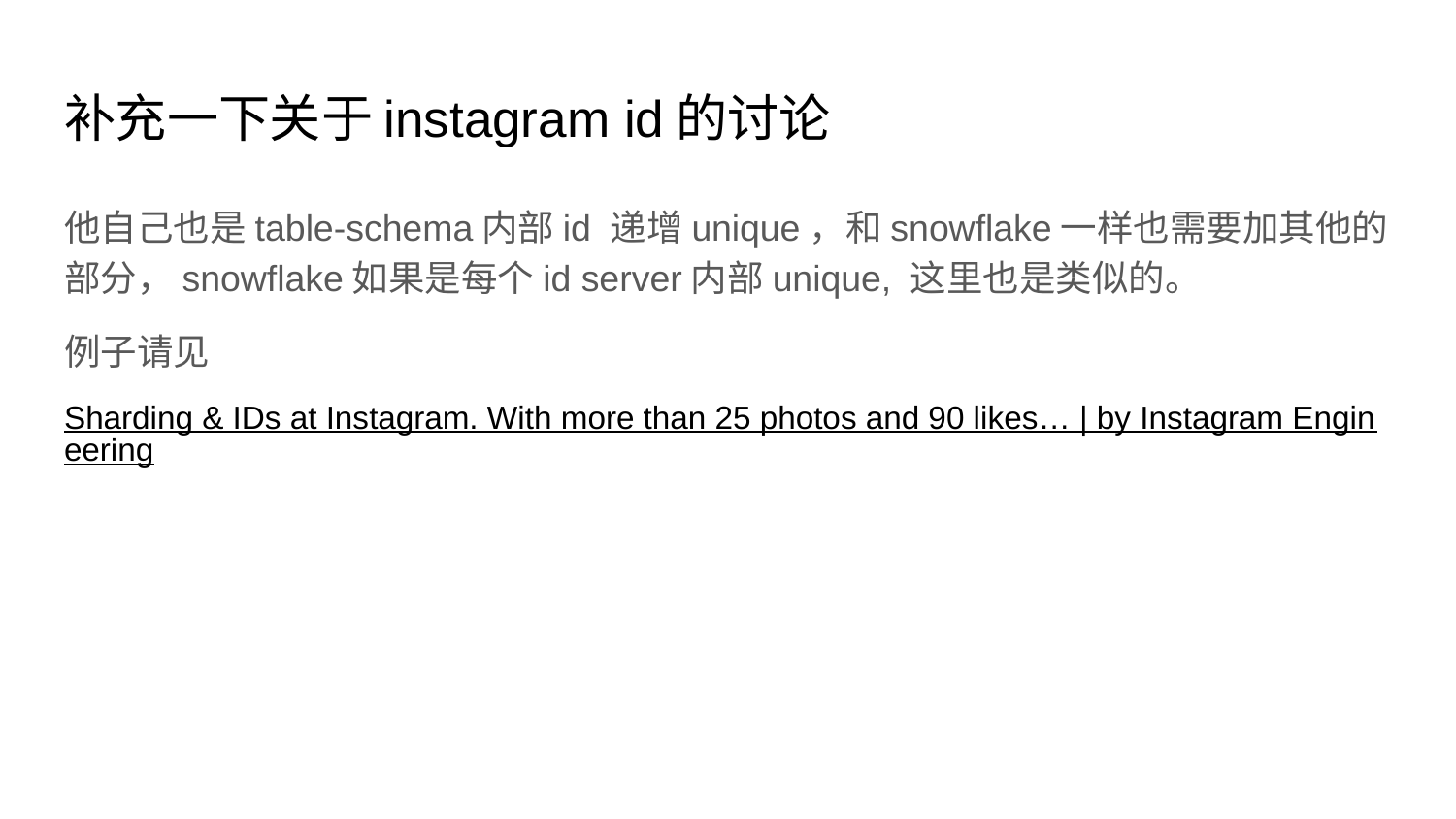

# 补充一下关于instagram id的讨论
他自己也是table-schema内部id 递增unique，和snowflake一样也需要加其他的部分，snowflake如果是每个id server内部unique, 这里也是类似的。
例子请见
Sharding & IDs at Instagram. With more than 25 photos and 90 likes… | by Instagram Engineering